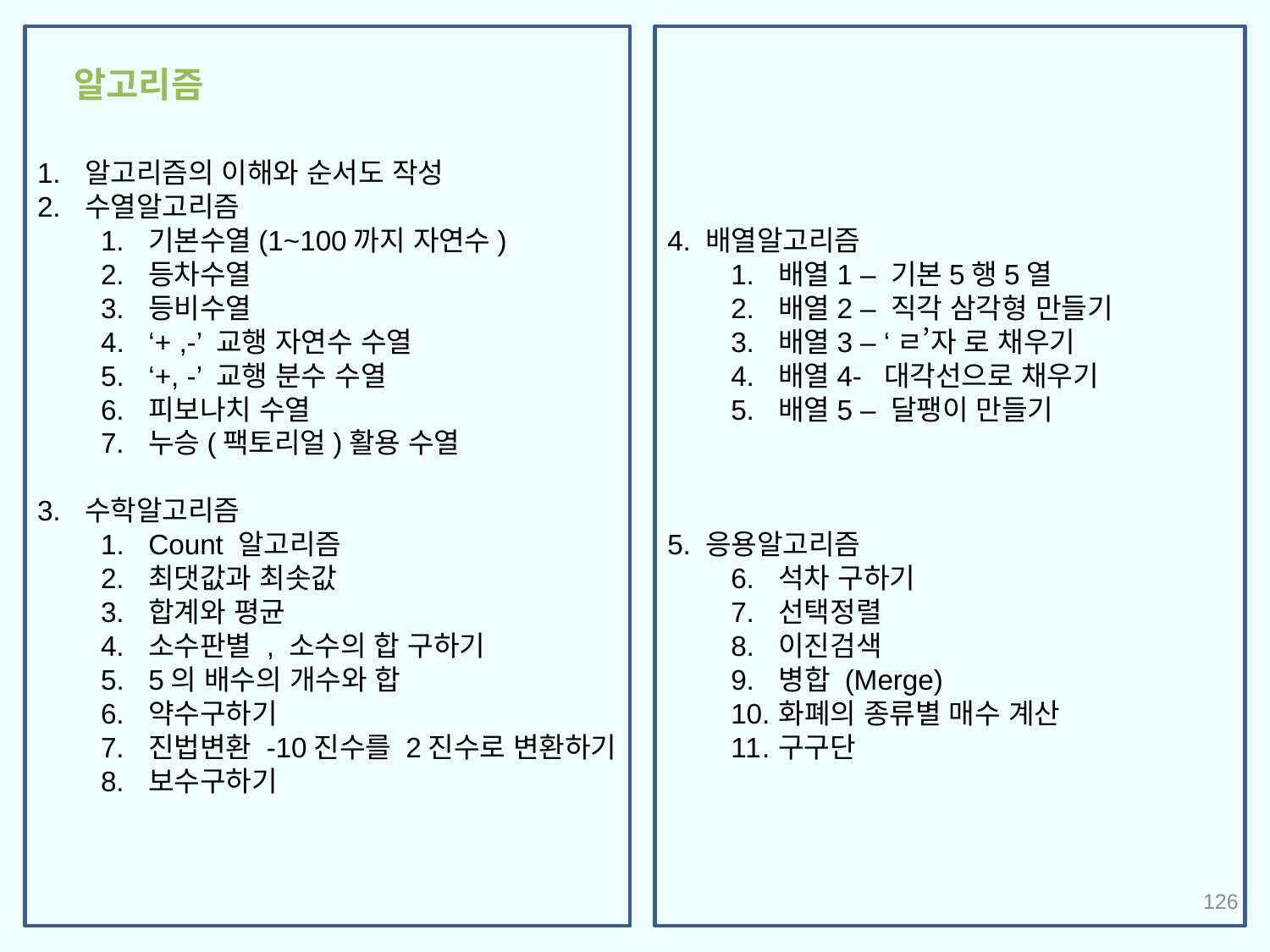

알고리즘의 이해와 순서도 작성
수열알고리즘
기본수열(1~100까지 자연수)
등차수열
등비수열
‘+ ,-’ 교행 자연수 수열
‘+, -’ 교행 분수 수열
피보나치 수열
누승(팩토리얼)활용 수열

수학알고리즘
Count 알고리즘
최댓값과 최솟값
합계와 평균
소수판별 , 소수의 합 구하기
5의 배수의 개수와 합
약수구하기
진법변환 -10진수를 2진수로 변환하기
보수구하기

4. 배열알고리즘
배열1 – 기본5행5열
배열2 – 직각 삼각형 만들기
배열3 – ‘ㄹ’자 로 채우기
배열4-  대각선으로 채우기
배열5 – 달팽이 만들기

5. 응용알고리즘
석차 구하기
선택정렬
이진검색
병합 (Merge)
화폐의 종류별 매수 계산
구구단
알고리즘
126